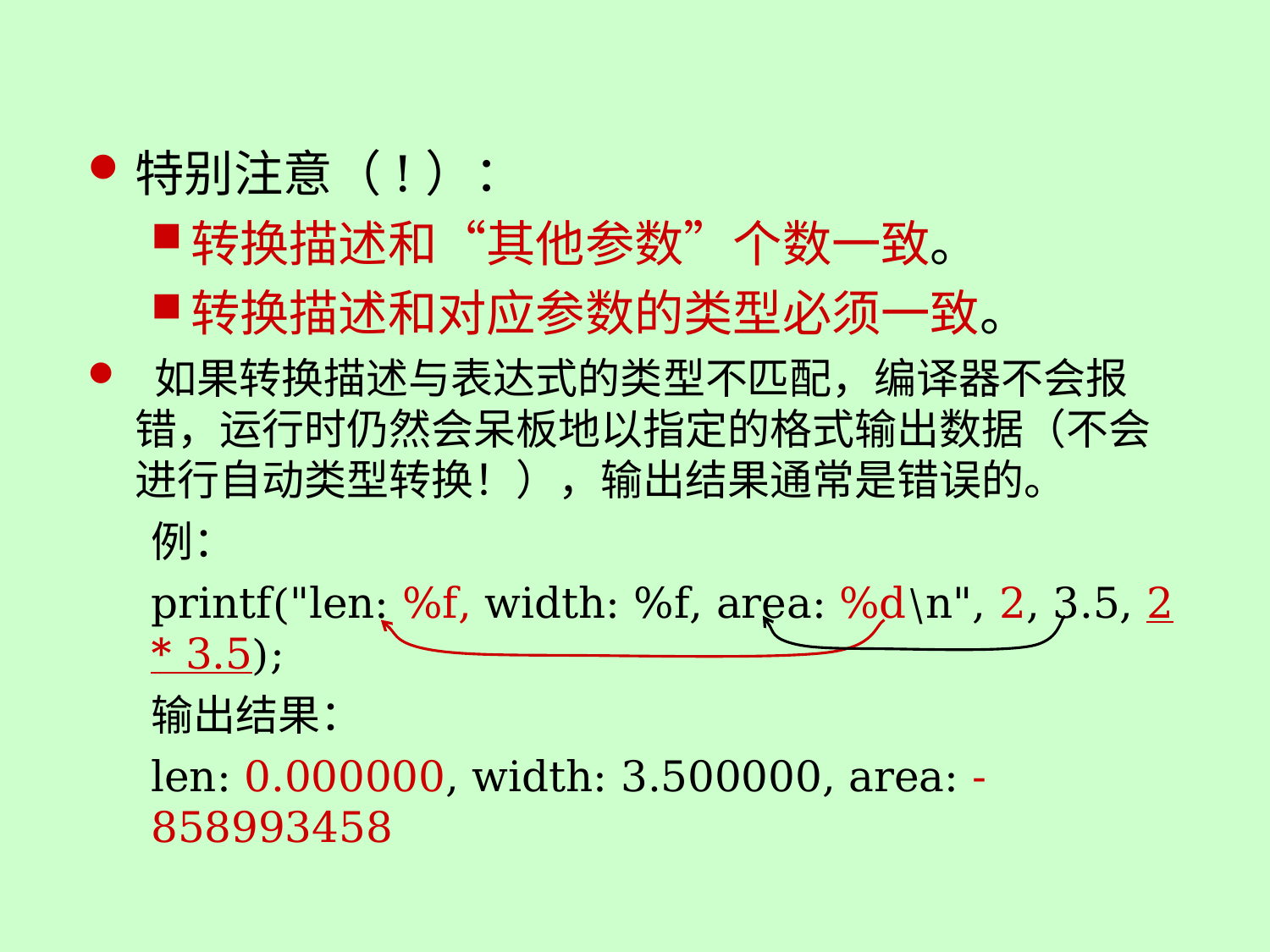

特别注意（!）：
转换描述和“其他参数”个数一致。
转换描述和对应参数的类型必须一致。
 如果转换描述与表达式的类型不匹配，编译器不会报错，运行时仍然会呆板地以指定的格式输出数据（不会进行自动类型转换！），输出结果通常是错误的。
例：
printf("len: %f, width: %f, area: %d\n", 2, 3.5, 2 * 3.5);
输出结果：
len: 0.000000, width: 3.500000, area: -858993458

69